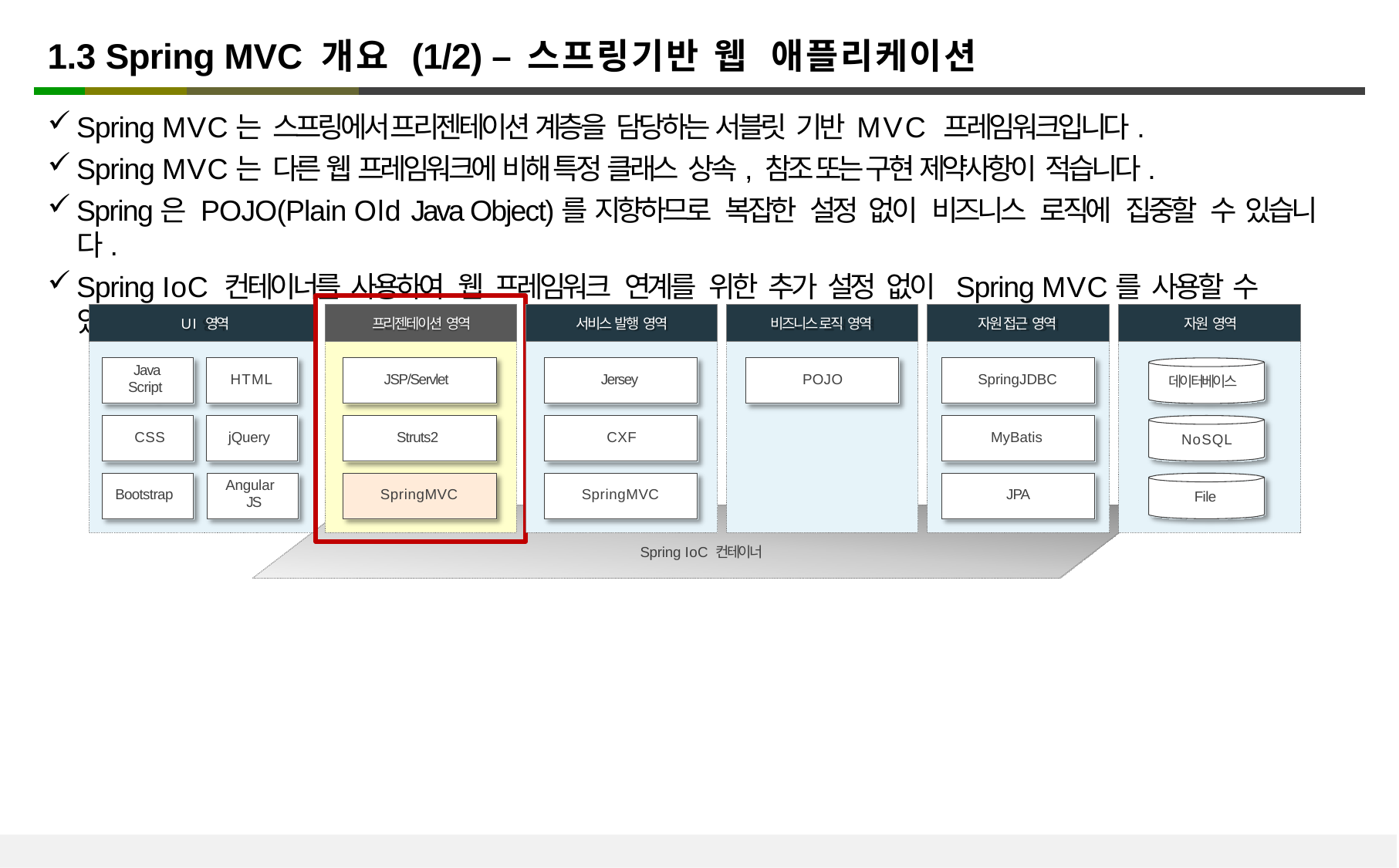

# 1.3 Spring MVC 개요 (1/2) – 스프링기반 웹 애플리케이션
Spring MVC는 스프링에서 프리젠테이션 계층을  담당하는 서블릿  기반 MVC 프레임워크입니다.
Spring MVC는 다른 웹 프레임워크에 비해 특정 클래스  상속, 참조 또는 구현 제약사항이 적습니다.
Spring은 POJO(Plain Old Java Object)를 지향하므로   복잡한  설정   없이   비즈니스   로직에   집중할   수 있습니다.
Spring IoC 컨테이너를   사용하여   웹  프레임워크   연계를  위한   추가   설정   없이   Spring MVC를 사용할 수  있습니다.

UI 영역
프리젠테이션 영역
서비스 발행 영역
비즈니스 로직 영역
자원 접근 영역
자원 영역

Java  Script

HTML
JSP/Servlet
Jersey
POJO
SpringJDBC
데이터베이스

CSS
jQuery
Struts2
CXF
MyBatis
NoSQL

Angular  JS

Bootstrap
SpringMVC
SpringMVC
JPA
File

Spring IoC 컨테이너